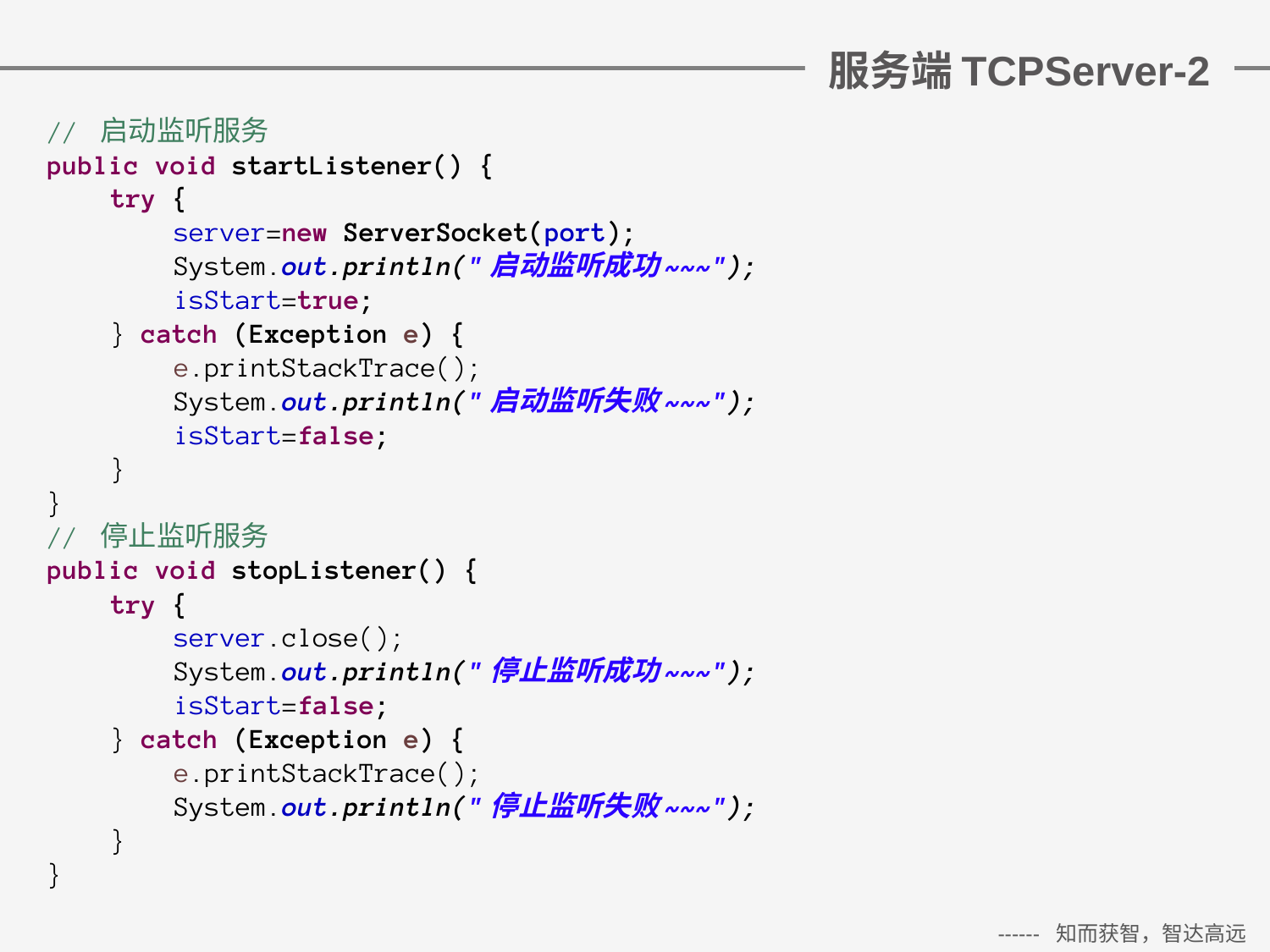

# 服务端TCPServer-2
// 启动监听服务
public void startListener() {
try {
server=new ServerSocket(port);
System.out.println("启动监听成功~~~");
isStart=true;
} catch (Exception e) {
e.printStackTrace();
System.out.println("启动监听失败~~~");
isStart=false;
}
}
// 停止监听服务
public void stopListener() {
try {
server.close();
System.out.println("停止监听成功~~~");
isStart=false;
} catch (Exception e) {
e.printStackTrace();
System.out.println("停止监听失败~~~");
}
}